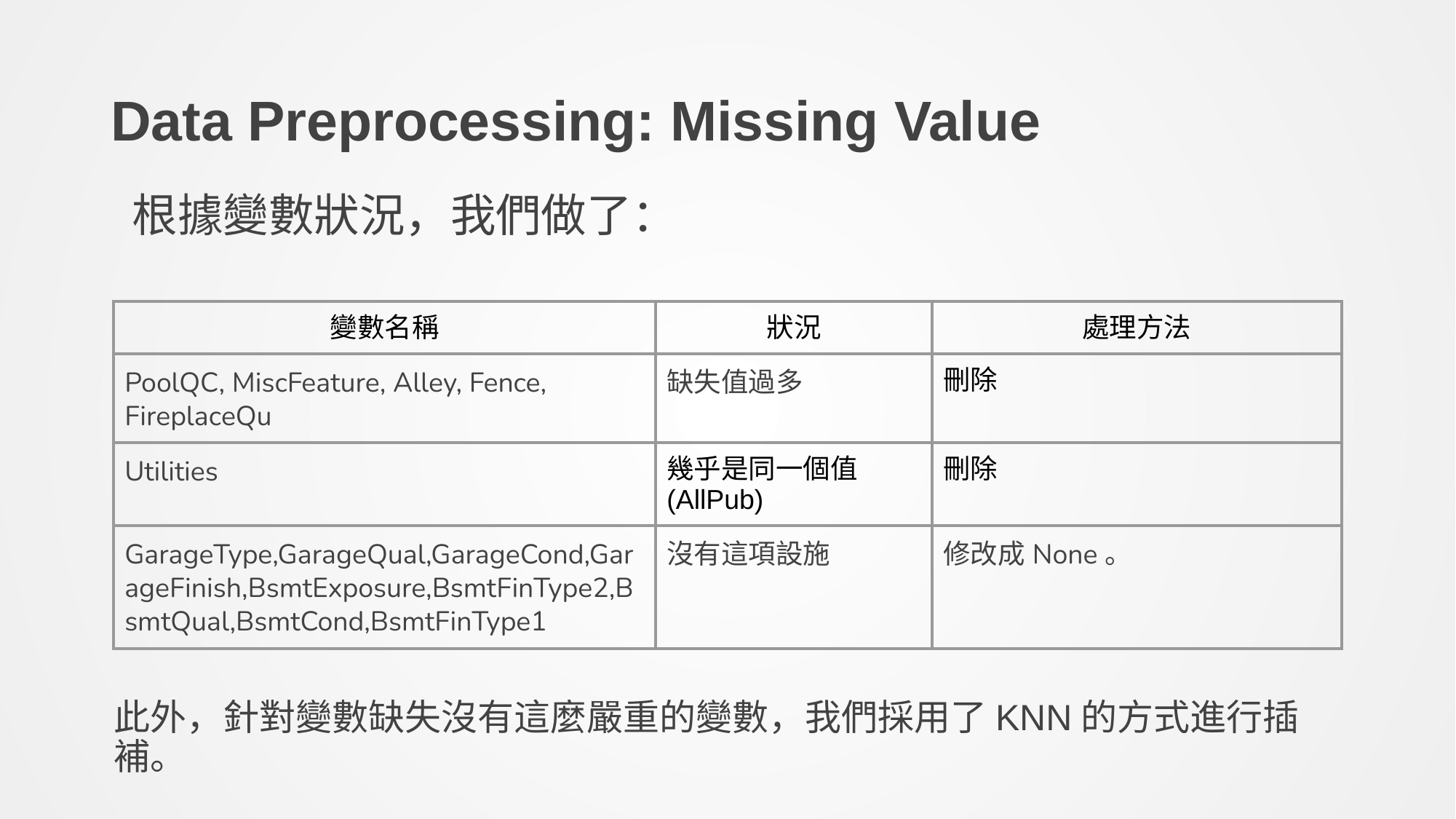

# Data Preprocessing: Missing Value
根據變數狀況，我們做了：
| 變數名稱 | 狀況 | 處理方法 |
| --- | --- | --- |
| PoolQC, MiscFeature, Alley, Fence, FireplaceQu | 缺失值過多 | 刪除 |
| Utilities | 幾乎是同一個值(AllPub) | 刪除 |
| GarageType,GarageQual,GarageCond,GarageFinish,BsmtExposure,BsmtFinType2,BsmtQual,BsmtCond,BsmtFinType1 | 沒有這項設施 | 修改成None。 |
此外，針對變數缺失沒有這麼嚴重的變數，我們採用了KNN的方式進行插補。